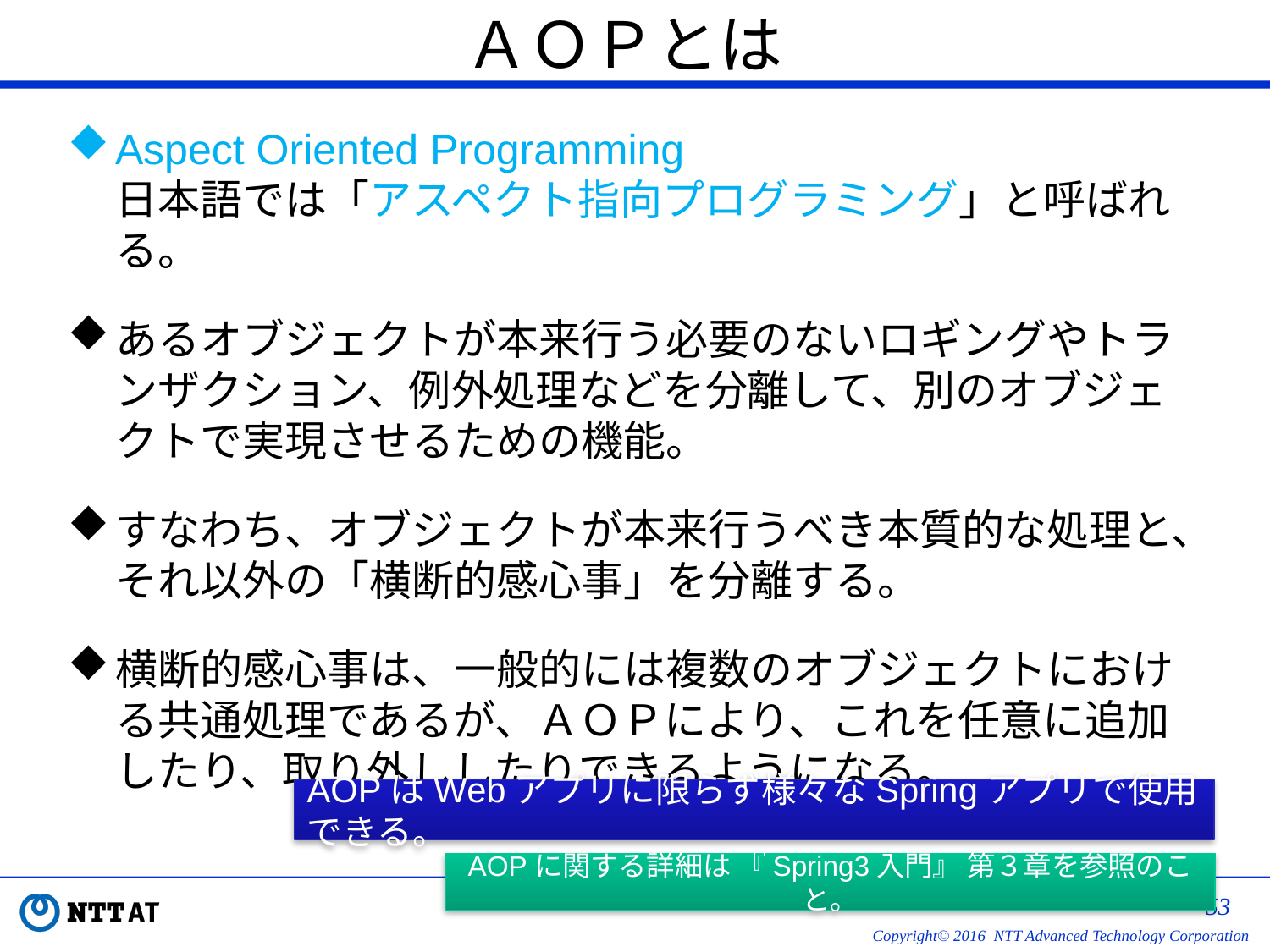

# ＡＯＰとは
Aspect Oriented Programming
日本語では「アスペクト指向プログラミング」と呼ばれる。

あるオブジェクトが本来行う必要のないロギングやトランザクション、例外処理などを分離して、別のオブジェクトで実現させるための機能。

すなわち、オブジェクトが本来行うべき本質的な処理と、それ以外の「横断的感心事」を分離する。

横断的感心事は、一般的には複数のオブジェクトにおける共通処理であるが、ＡＯＰにより、これを任意に追加したり、取り外ししたりできるようになる。

AOPはWebアプリに限らず様々なSpringアプリで使用できる。
AOPに関する詳細は 『Spring3入門』 第３章を参照のこと。
53